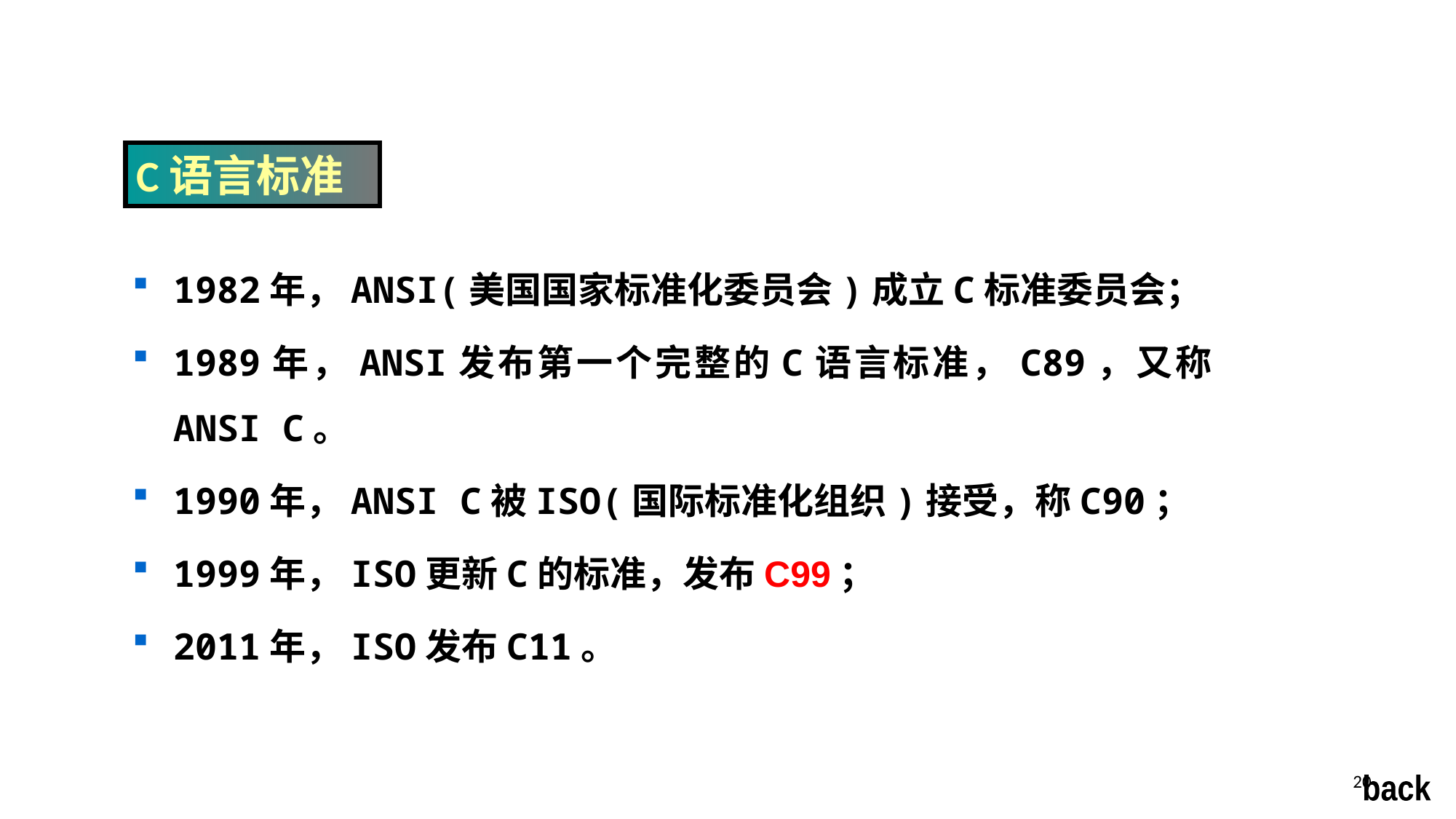

C语言标准
1982年，ANSI(美国国家标准化委员会)成立C标准委员会；
1989年，ANSI发布第一个完整的C语言标准，C89，又称ANSI C。
1990年，ANSI C被ISO(国际标准化组织)接受，称C90；
1999年，ISO更新C的标准，发布C99；
2011年，ISO发布C11。
20